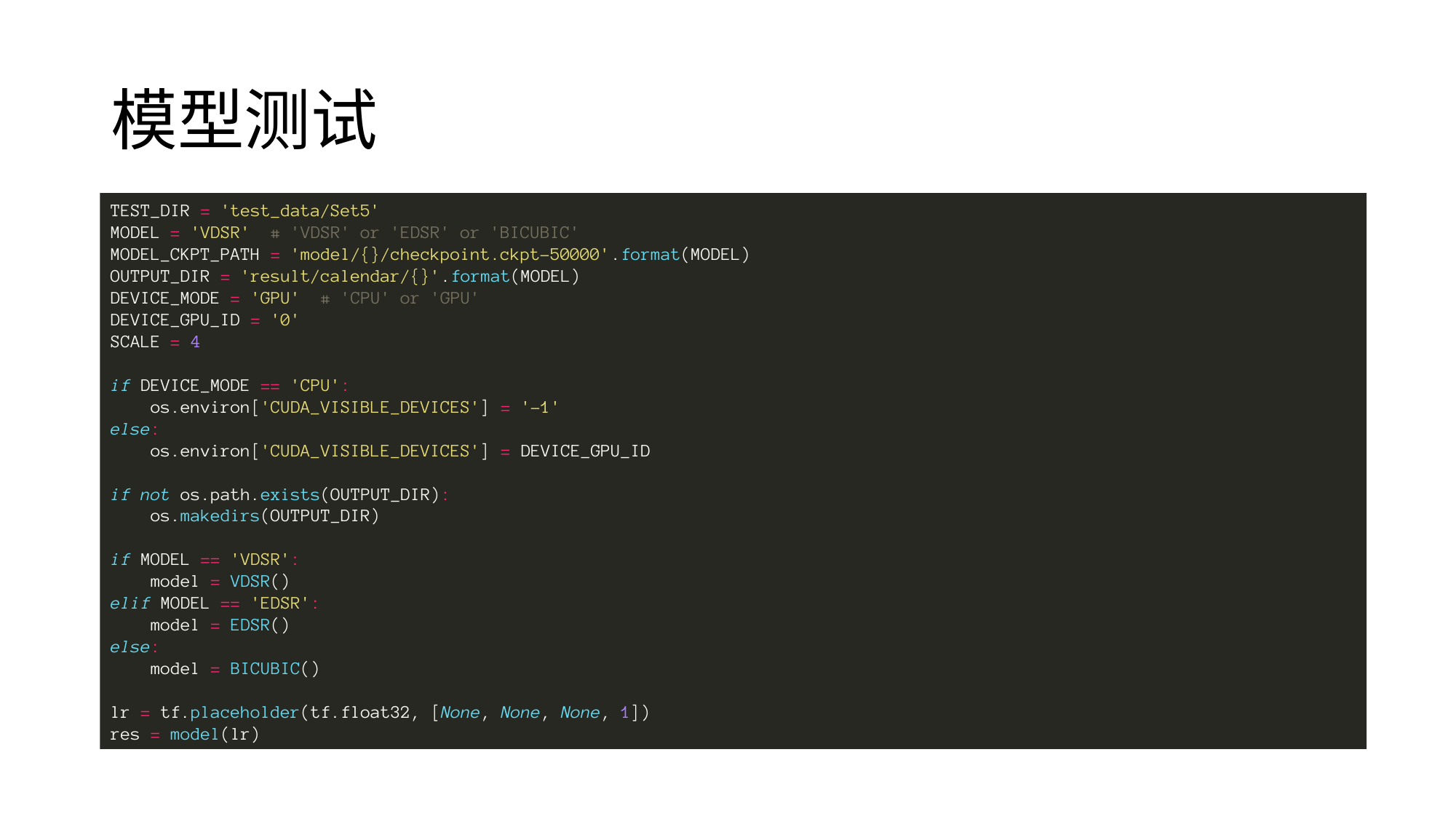

# 模型测试
TEST_DIR = 'test_data/Set5'
MODEL = 'VDSR'  # 'VDSR' or 'EDSR' or 'BICUBIC'
MODEL_CKPT_PATH = 'model/{}/checkpoint.ckpt-50000'.format(MODEL)
OUTPUT_DIR = 'result/calendar/{}'.format(MODEL)
DEVICE_MODE = 'GPU'  # 'CPU' or 'GPU'
DEVICE_GPU_ID = '0'
SCALE = 4
if DEVICE_MODE == 'CPU':
    os.environ['CUDA_VISIBLE_DEVICES'] = '-1'
else:
    os.environ['CUDA_VISIBLE_DEVICES'] = DEVICE_GPU_ID
if not os.path.exists(OUTPUT_DIR):
    os.makedirs(OUTPUT_DIR)
if MODEL == 'VDSR':
    model = VDSR()
elif MODEL == 'EDSR':
    model = EDSR()
else:
    model = BICUBIC()
lr = tf.placeholder(tf.float32, [None, None, None, 1])
res = model(lr)